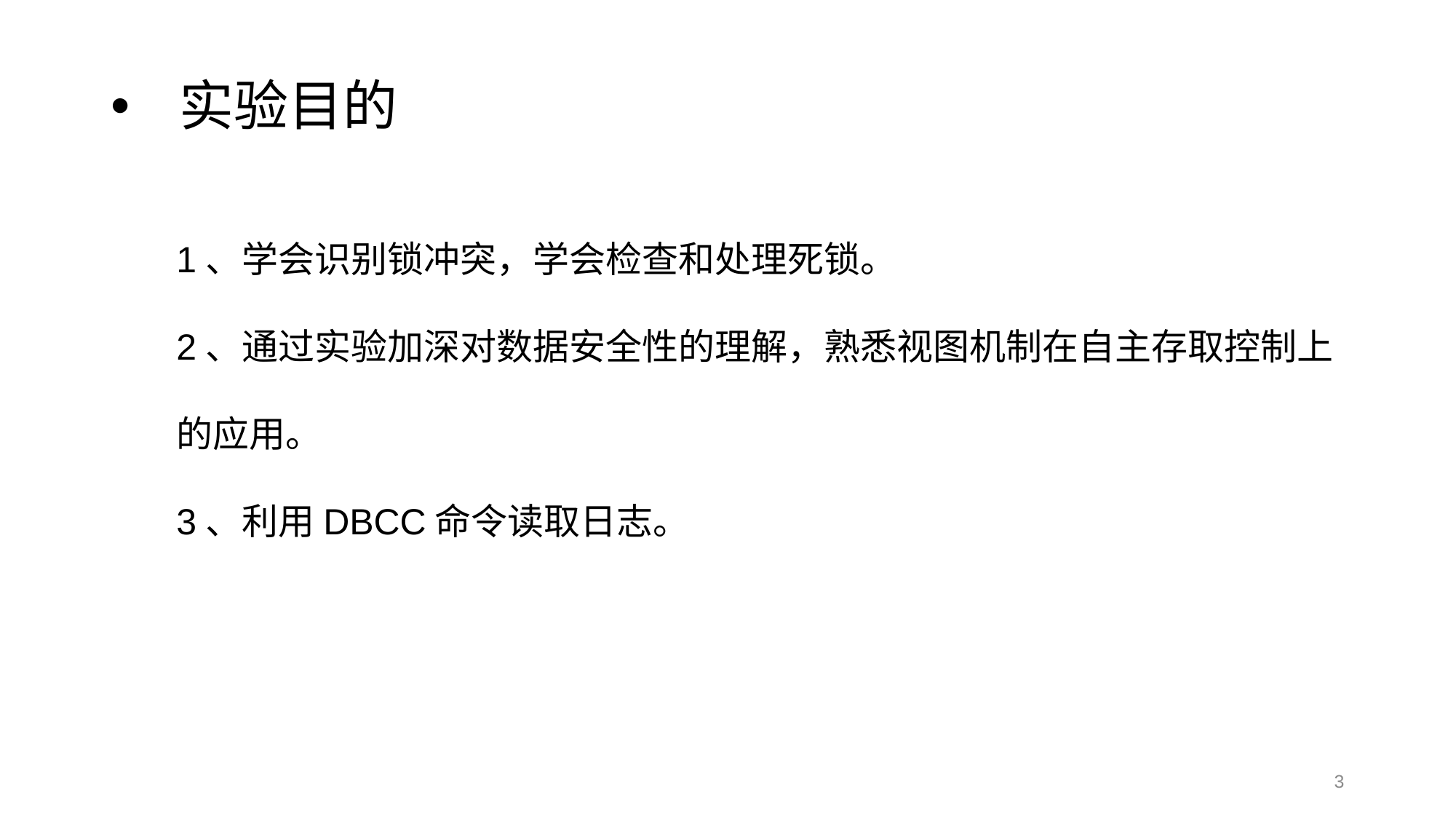

# 实验目的
1、学会识别锁冲突，学会检查和处理死锁。
2、通过实验加深对数据安全性的理解，熟悉视图机制在自主存取控制上的应用。
3、利用DBCC命令读取日志。

3